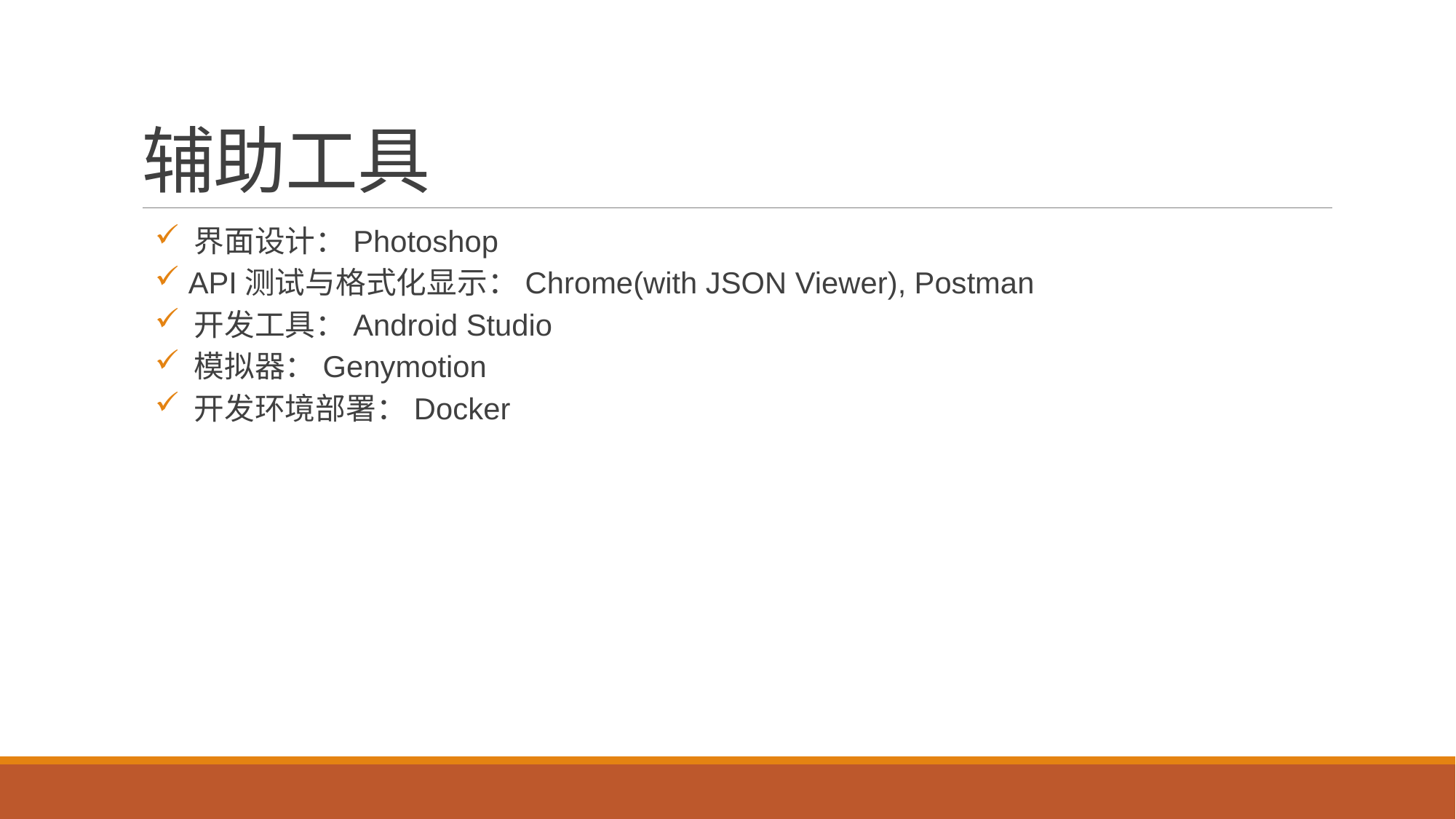

# 辅助工具
 界面设计：Photoshop
 API测试与格式化显示：Chrome(with JSON Viewer), Postman
 开发工具：Android Studio
 模拟器：Genymotion
 开发环境部署：Docker